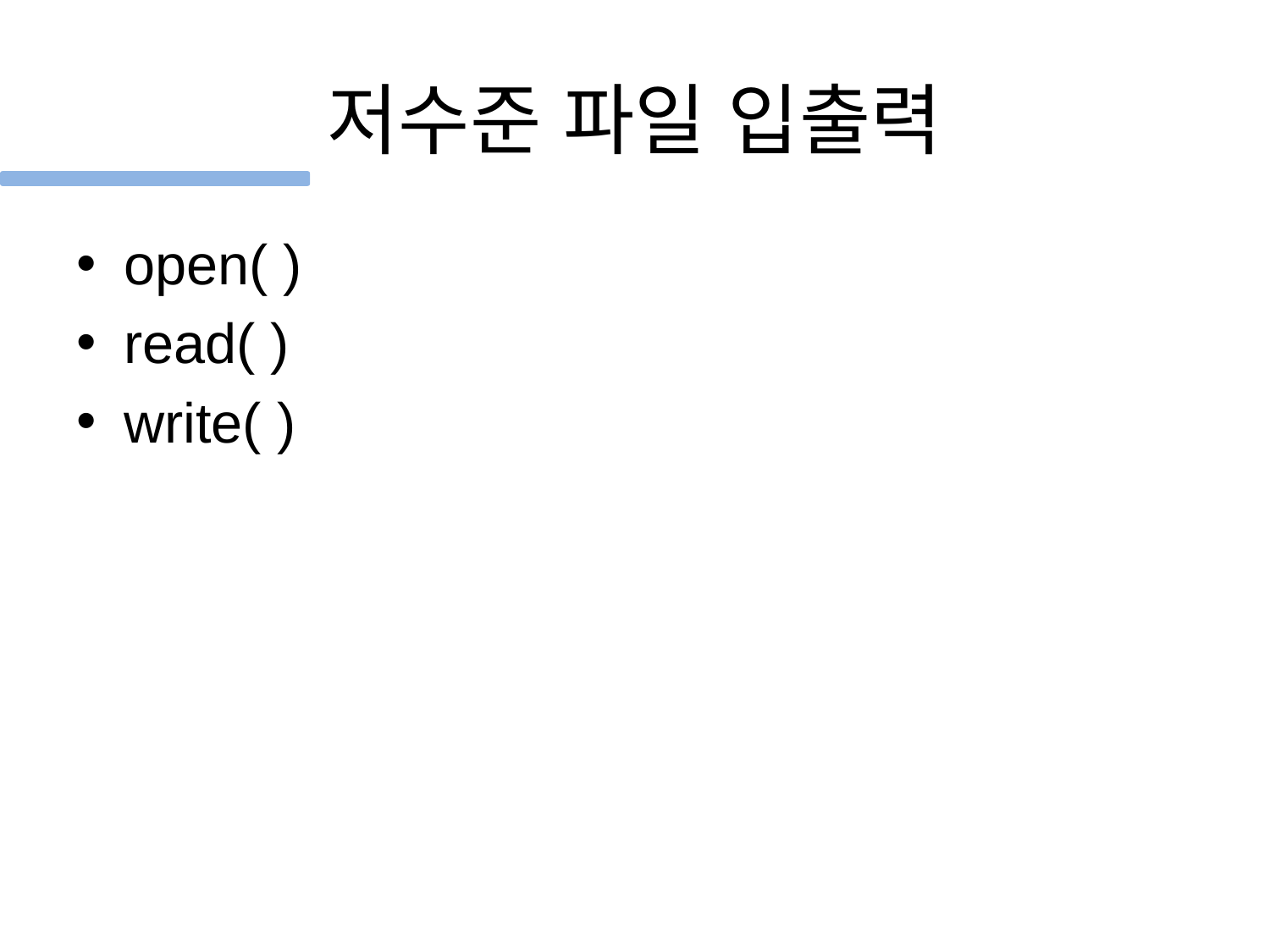

# 저수준 파일 입출력

open( )
read( )
write( )